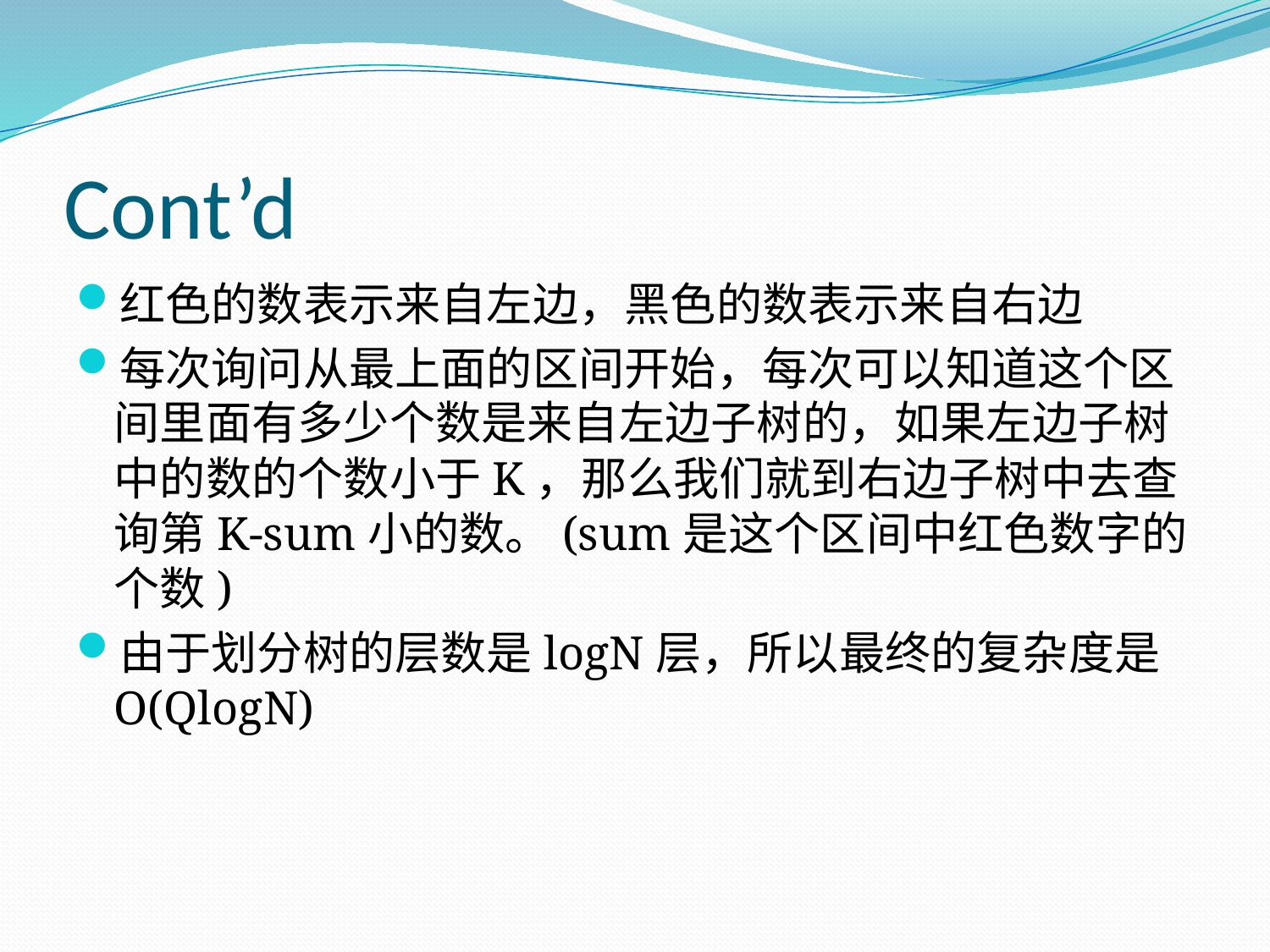

# Cont’d
红色的数表示来自左边，黑色的数表示来自右边
每次询问从最上面的区间开始，每次可以知道这个区间里面有多少个数是来自左边子树的，如果左边子树中的数的个数小于K，那么我们就到右边子树中去查询第K-sum小的数。(sum是这个区间中红色数字的个数)
由于划分树的层数是logN层，所以最终的复杂度是O(QlogN)